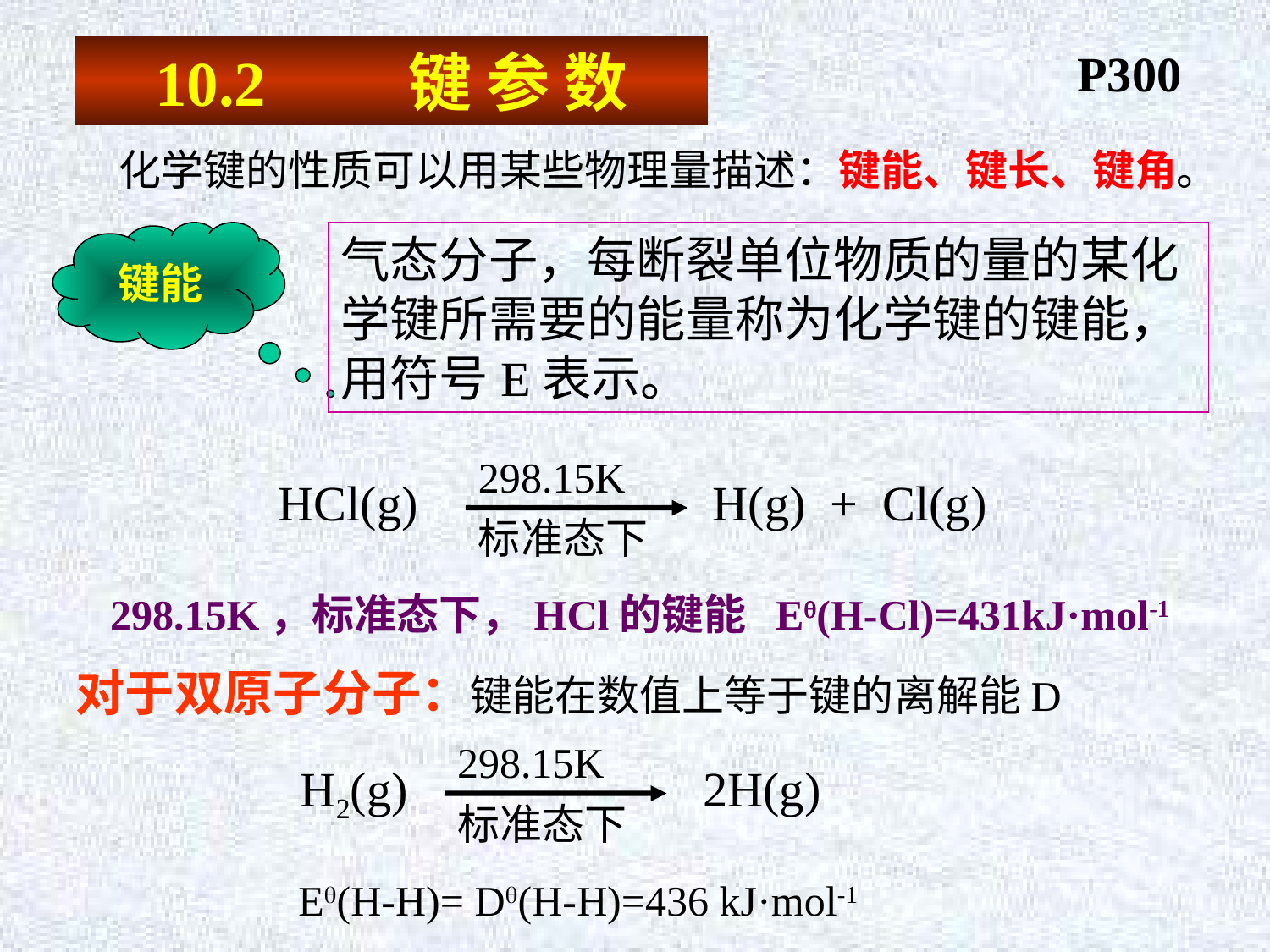

10.2        键 参 数
P300
化学键的性质可以用某些物理量描述：键能、键长、键角。
键能
气态分子，每断裂单位物质的量的某化学键所需要的能量称为化学键的键能，用符号E表示。
298.15K
标准态下
HCl(g)                        H(g)  +  Cl(g)

298.15K，标准态下，HCl的键能  Eθ(H-Cl)=431kJ·mol-1
对于双原子分子：键能在数值上等于键的离解能D
298.15K
标准态下
H2(g)                        2H(g)

Eθ(H-H)= Dθ(H-H)=436 kJ·mol-1